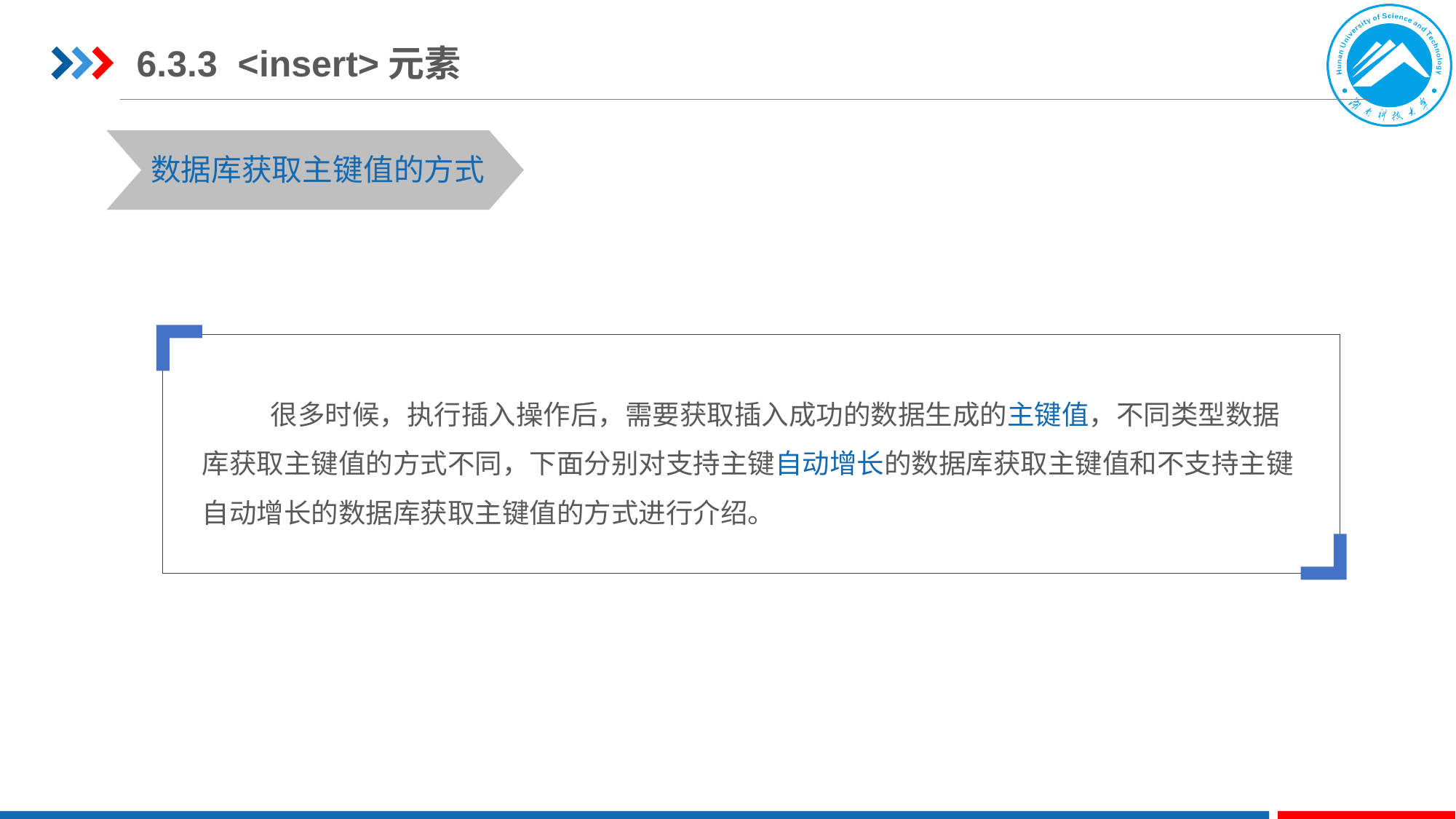

6.3.3  <insert>元素

数据库获取主键值的方式

          很多时候，执行插入操作后，需要获取插入成功的数据生成的主键值，不同类型数据库获取主键值的方式不同，下面分别对支持主键自动增长的数据库获取主键值和不支持主键自动增长的数据库获取主键值的方式进行介绍。